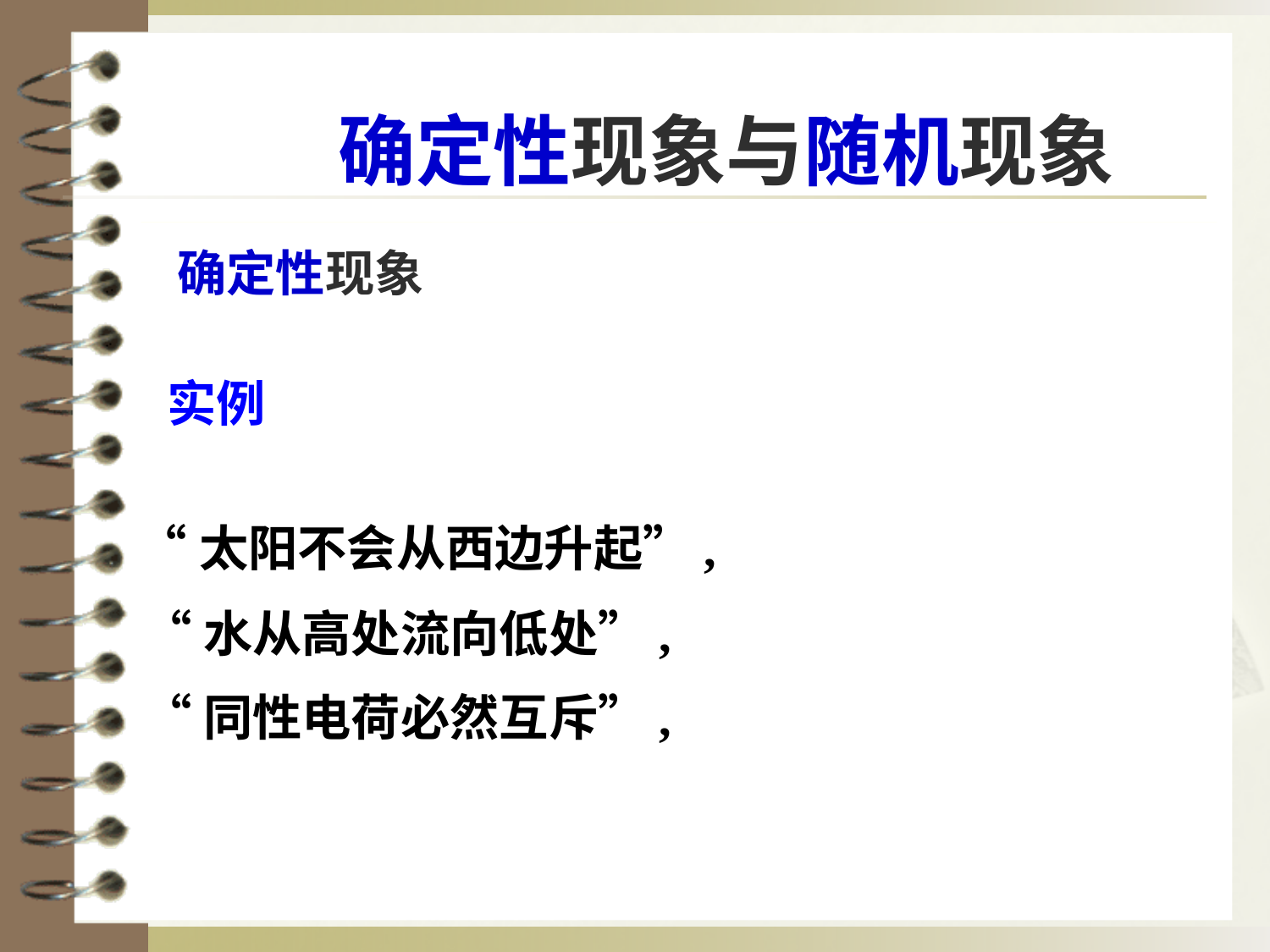

# 确定性现象与随机现象
确定性现象
实例
     “太阳不会从西边升起”,
“水从高处流向低处”,
“同性电荷必然互斥”,